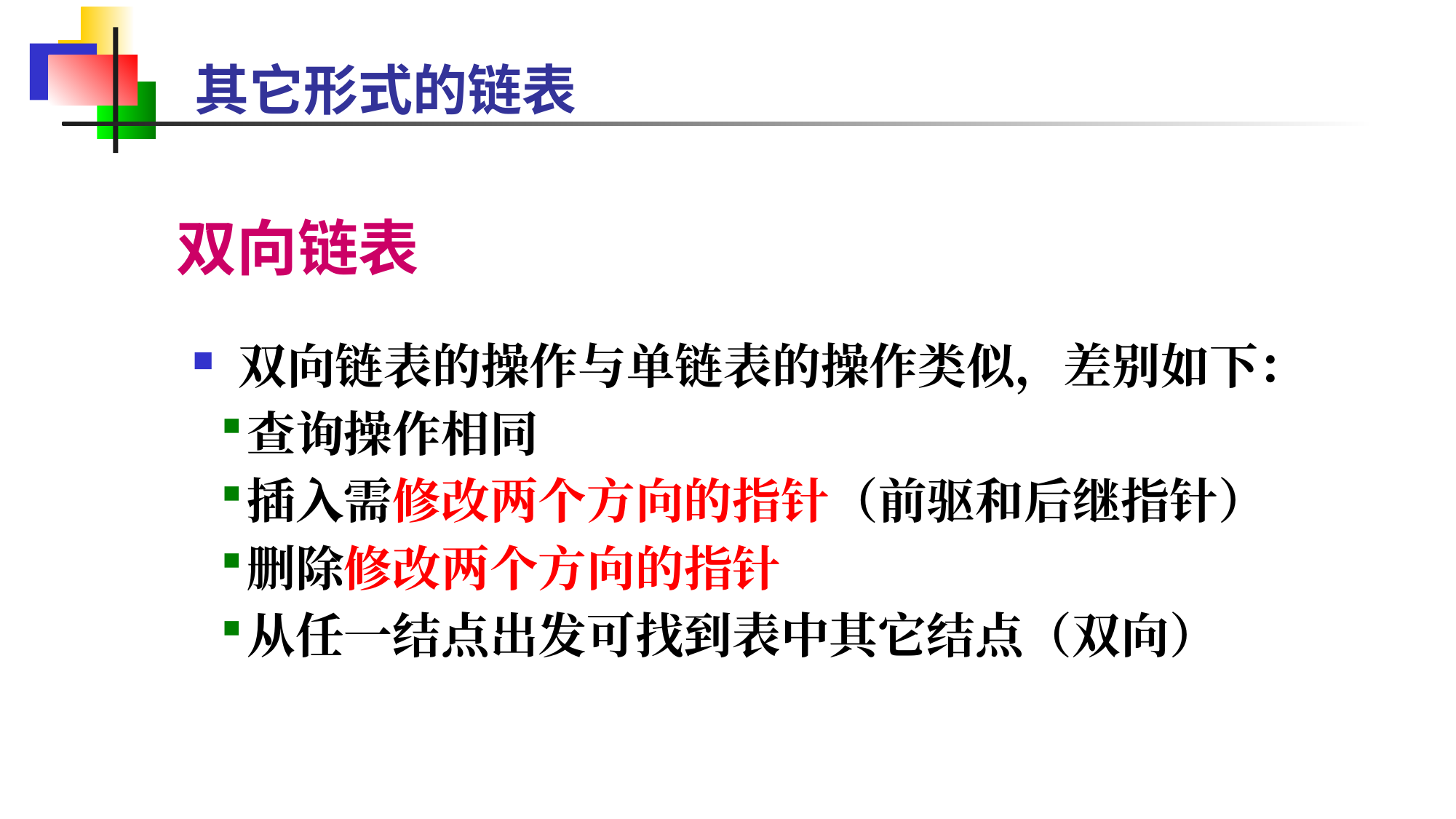

其它形式的链表
 双向链表
 双向链表的操作与单链表的操作类似，差别如下：
查询操作相同
插入需修改两个方向的指针（前驱和后继指针）
删除修改两个方向的指针
从任一结点出发可找到表中其它结点（双向）